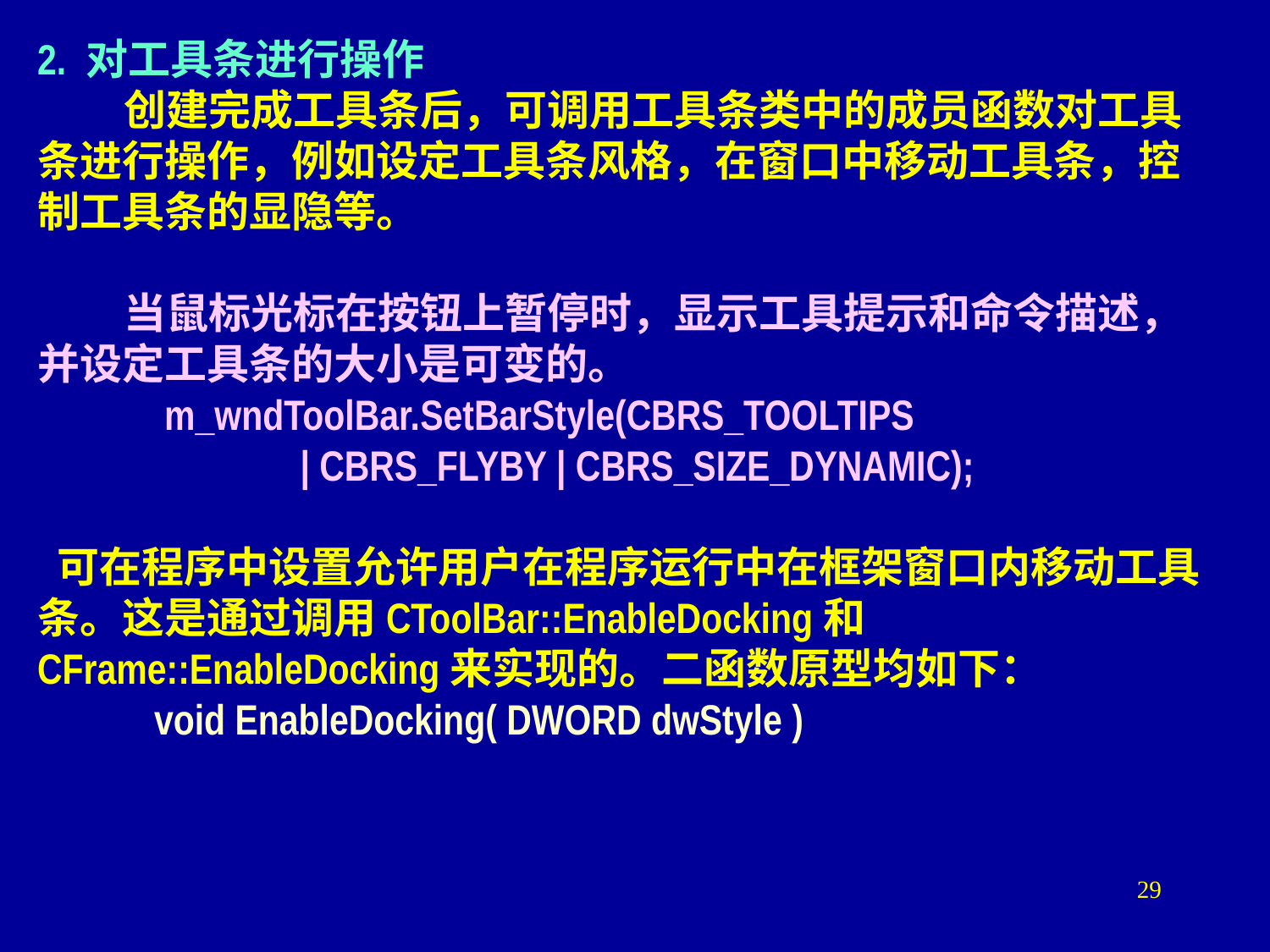

2. 对工具条进行操作
        创建完成工具条后，可调用工具条类中的成员函数对工具条进行操作，例如设定工具条风格，在窗口中移动工具条，控制工具条的显隐等。

        当鼠标光标在按钮上暂停时，显示工具提示和命令描述，并设定工具条的大小是可变的。
	m_wndToolBar.SetBarStyle(CBRS_TOOLTIPS
                           | CBRS_FLYBY | CBRS_SIZE_DYNAMIC);

 可在程序中设置允许用户在程序运行中在框架窗口内移动工具条。这是通过调用CToolBar::EnableDocking和CFrame::EnableDocking来实现的。二函数原型均如下：
            void EnableDocking( DWORD dwStyle )
29